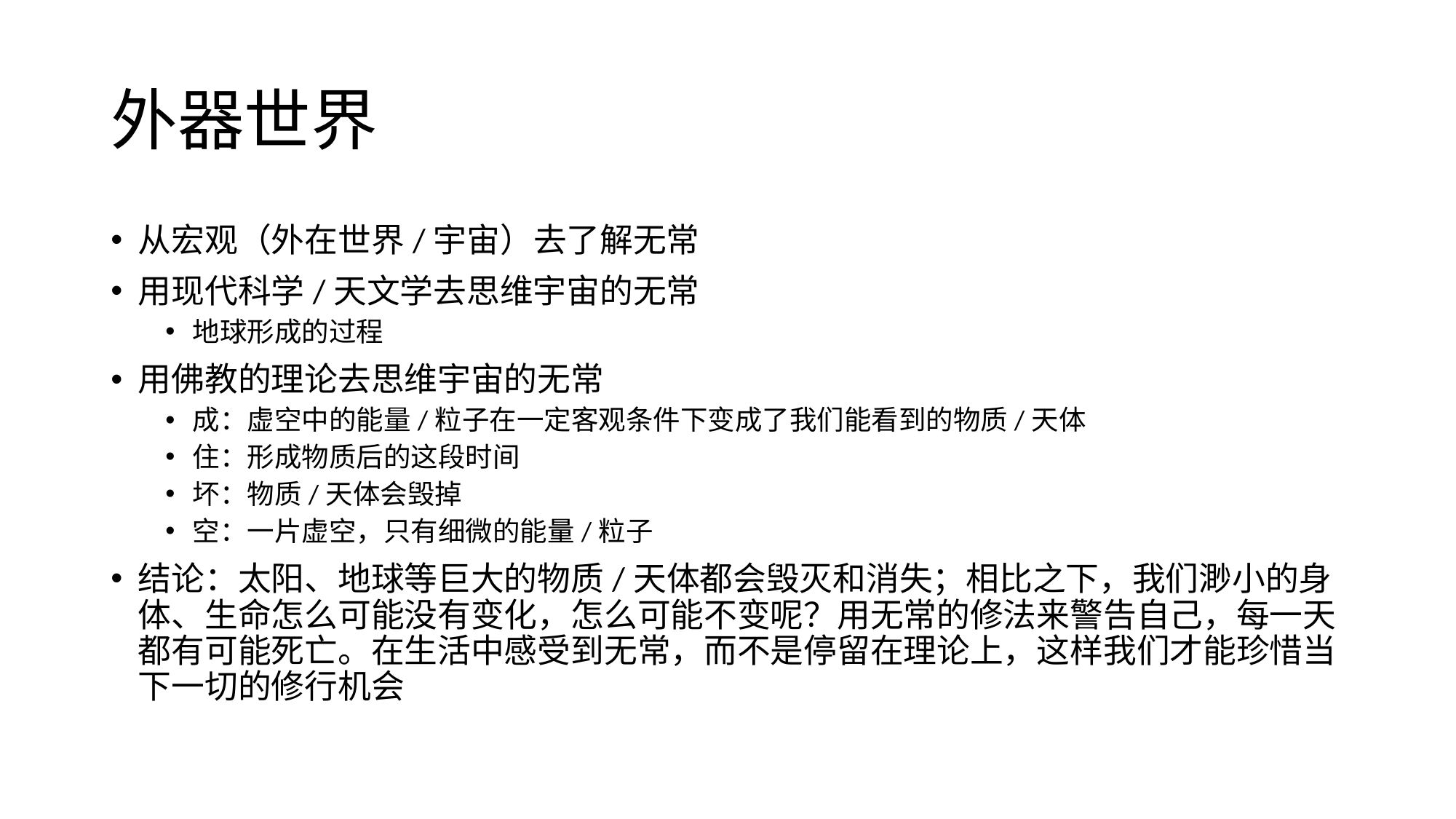

# 外器世界
从宏观（外在世界/宇宙）去了解无常
用现代科学/天文学去思维宇宙的无常
地球形成的过程
用佛教的理论去思维宇宙的无常
成：虚空中的能量/粒子在一定客观条件下变成了我们能看到的物质/天体
住：形成物质后的这段时间
坏：物质/天体会毁掉
空：一片虚空，只有细微的能量/粒子
结论：太阳、地球等巨大的物质/天体都会毁灭和消失；相比之下，我们渺小的身体、生命怎么可能没有变化，怎么可能不变呢？用无常的修法来警告自己，每一天都有可能死亡。在生活中感受到无常，而不是停留在理论上，这样我们才能珍惜当下一切的修行机会